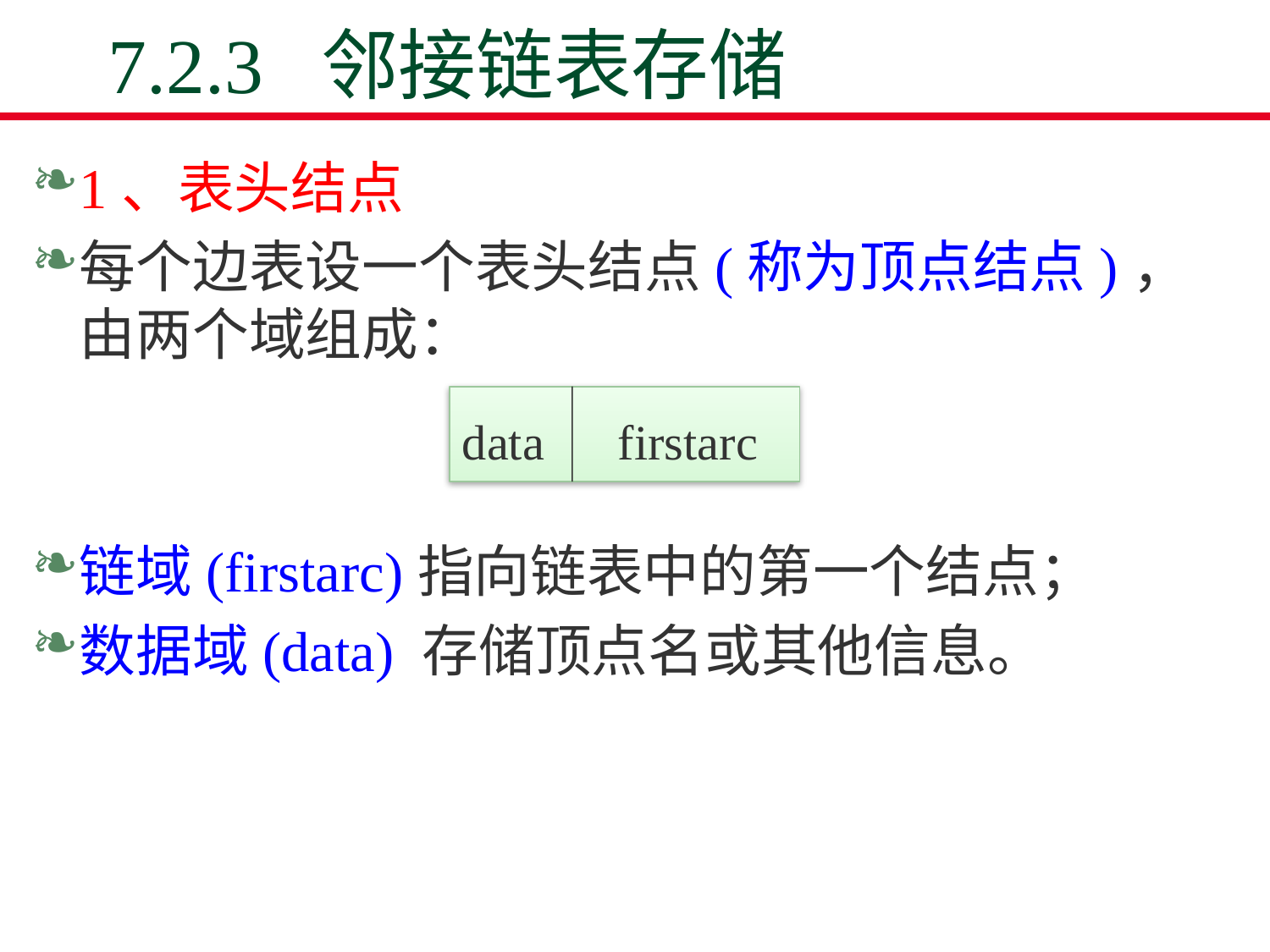

# 7.2.3  邻接链表存储
1、表头结点
每个边表设一个表头结点(称为顶点结点)，由两个域组成：

链域(firstarc)指向链表中的第一个结点；
数据域(data) 存储顶点名或其他信息。
data      firstarc